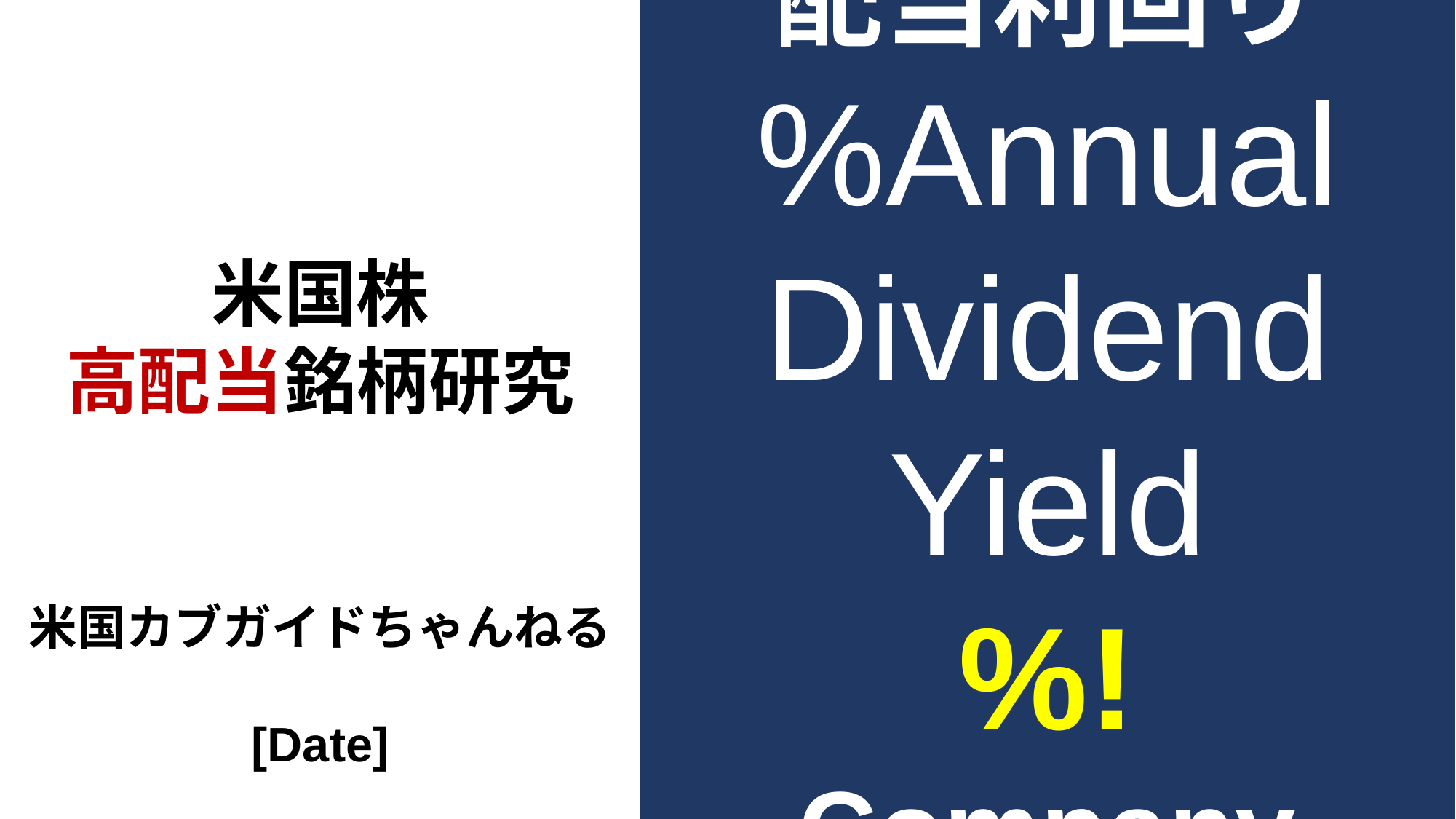

配当利回り
%Annual Dividend Yield
%!
Company
米国株
高配当銘柄研究

米国カブガイドちゃんねる

[Date]